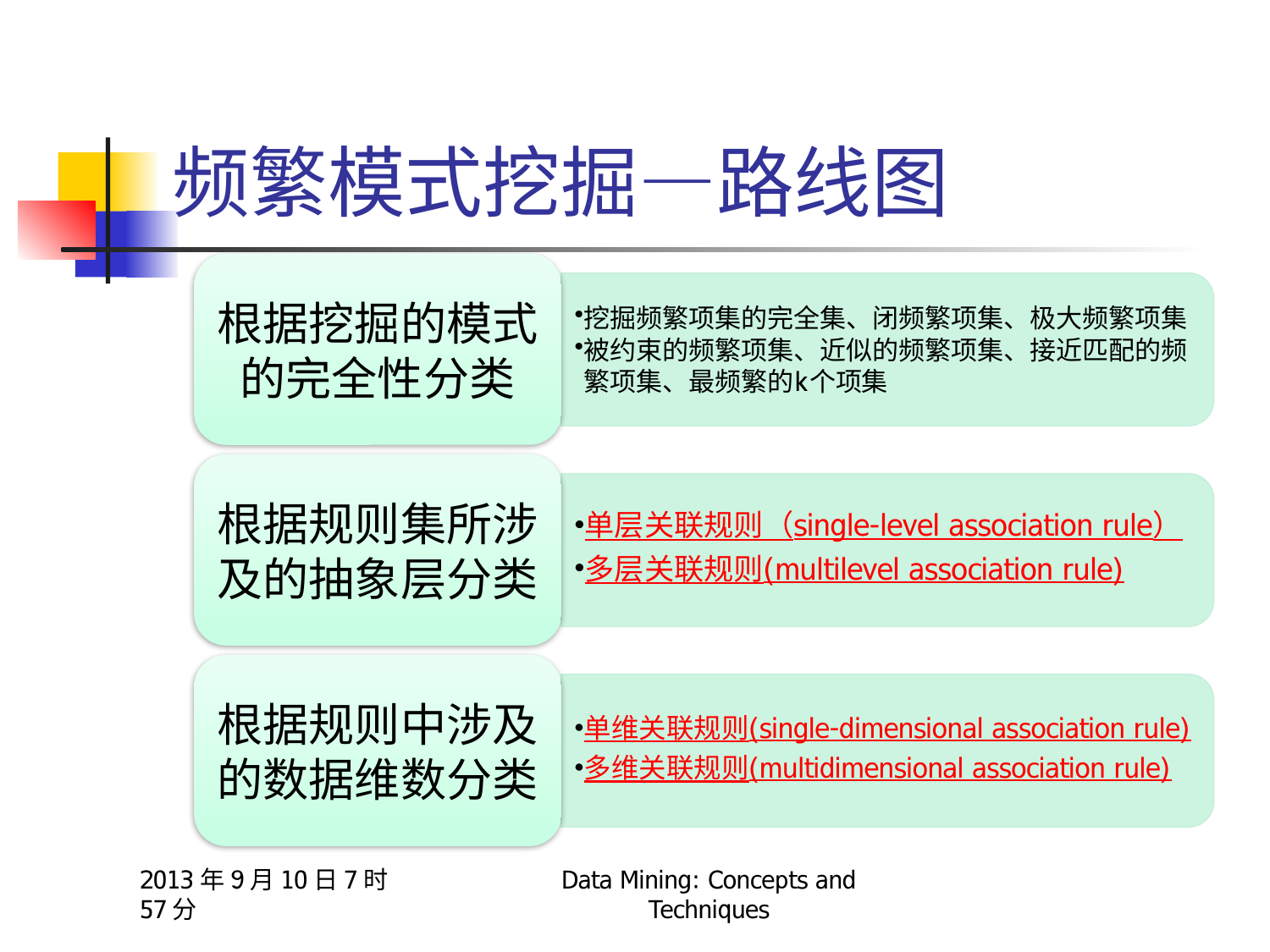

# 频繁模式挖掘—路线图
根据挖掘的模式的完全性分类
挖掘频繁项集的完全集、闭频繁项集、极大频繁项集
被约束的频繁项集、近似的频繁项集、接近匹配的频繁项集、最频繁的k个项集
根据规则集所涉及的抽象层分类
单层关联规则（single-level association rule）
多层关联规则(multilevel association rule)
根据规则中涉及的数据维数分类
单维关联规则(single-dimensional association rule)
多维关联规则(multidimensional association rule)
2013年9月10日7时57分
Data Mining: Concepts and Techniques